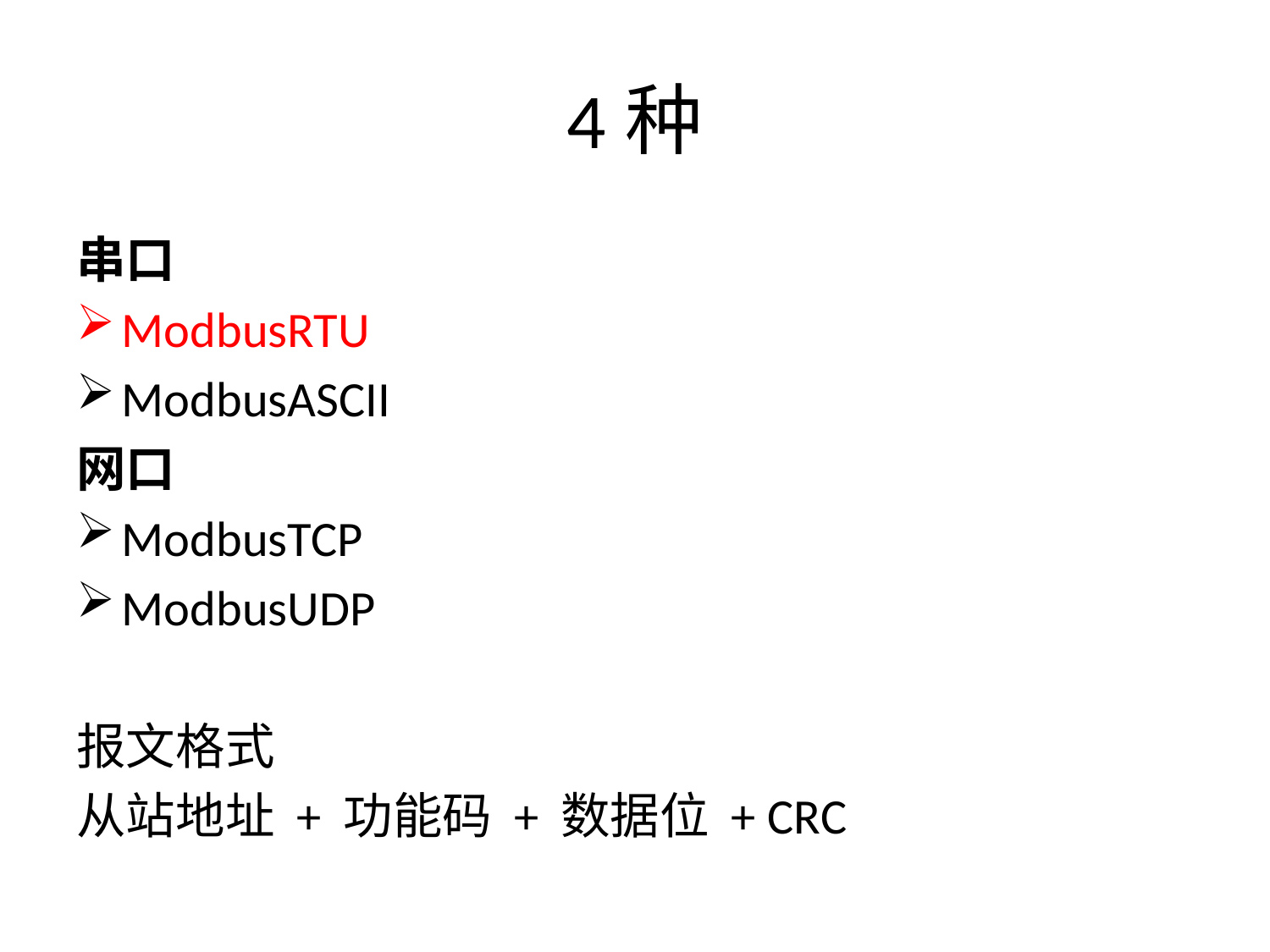

# 4种
串口
ModbusRTU
ModbusASCII
网口
ModbusTCP
ModbusUDP

报文格式
从站地址 + 功能码 + 数据位 + CRC